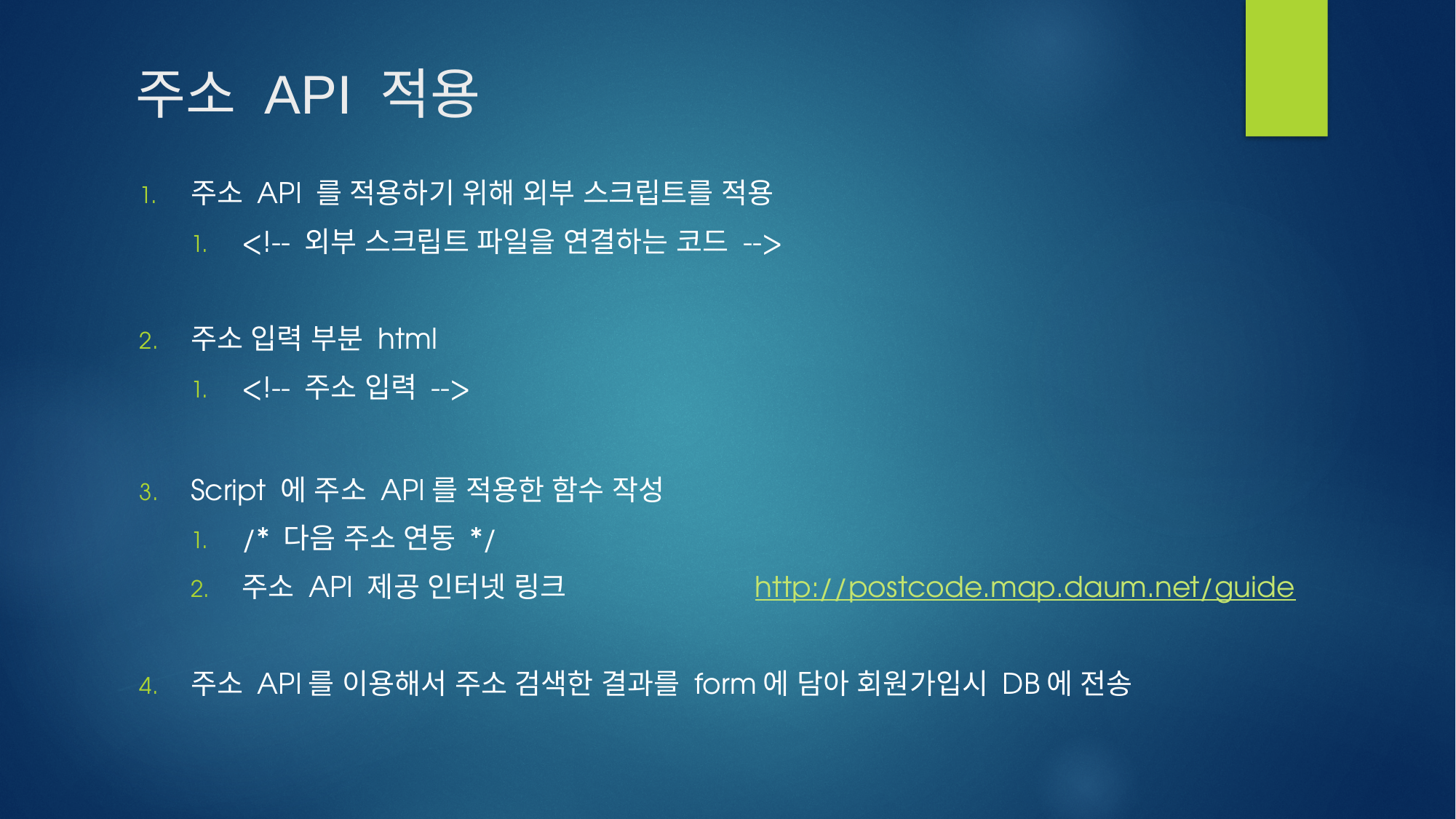

# 주소 API 적용
주소 API 를 적용하기 위해 외부 스크립트를 적용
<!-- 외부 스크립트 파일을 연결하는 코드 -->

주소 입력 부분 html
<!-- 주소 입력 -->

Script 에 주소 API를 적용한 함수 작성
/* 다음 주소 연동 */
주소 API 제공 인터넷 링크		http://postcode.map.daum.net/guide

주소 API를 이용해서 주소 검색한 결과를 form에 담아 회원가입시 DB에 전송